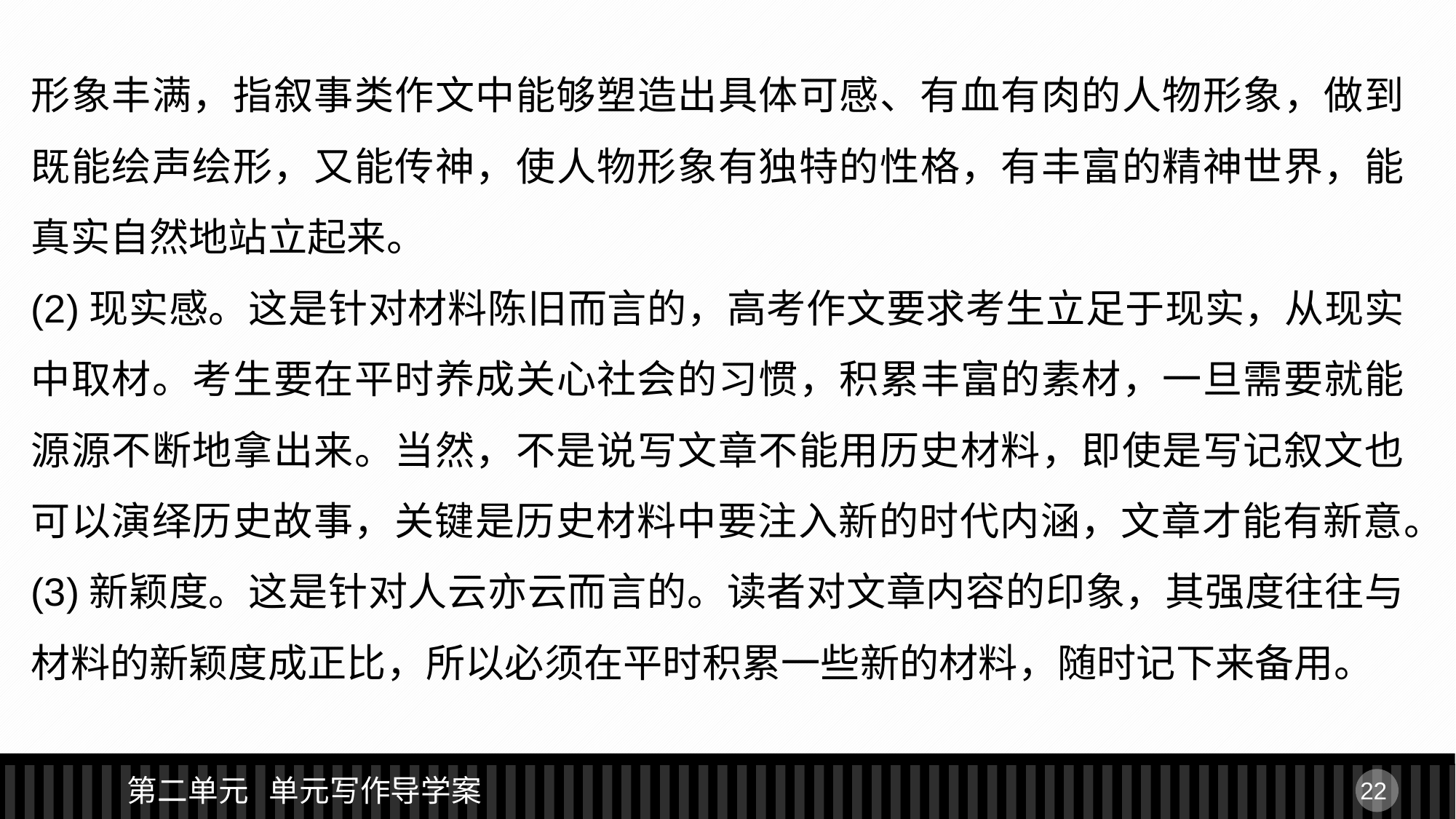

形象丰满，指叙事类作文中能够塑造出具体可感、有血有肉的人物形象，做到既能绘声绘形，又能传神，使人物形象有独特的性格，有丰富的精神世界，能真实自然地站立起来。
(2)现实感。这是针对材料陈旧而言的，高考作文要求考生立足于现实，从现实中取材。考生要在平时养成关心社会的习惯，积累丰富的素材，一旦需要就能源源不断地拿出来。当然，不是说写文章不能用历史材料，即使是写记叙文也可以演绎历史故事，关键是历史材料中要注入新的时代内涵，文章才能有新意。
(3)新颖度。这是针对人云亦云而言的。读者对文章内容的印象，其强度往往与材料的新颖度成正比，所以必须在平时积累一些新的材料，随时记下来备用。